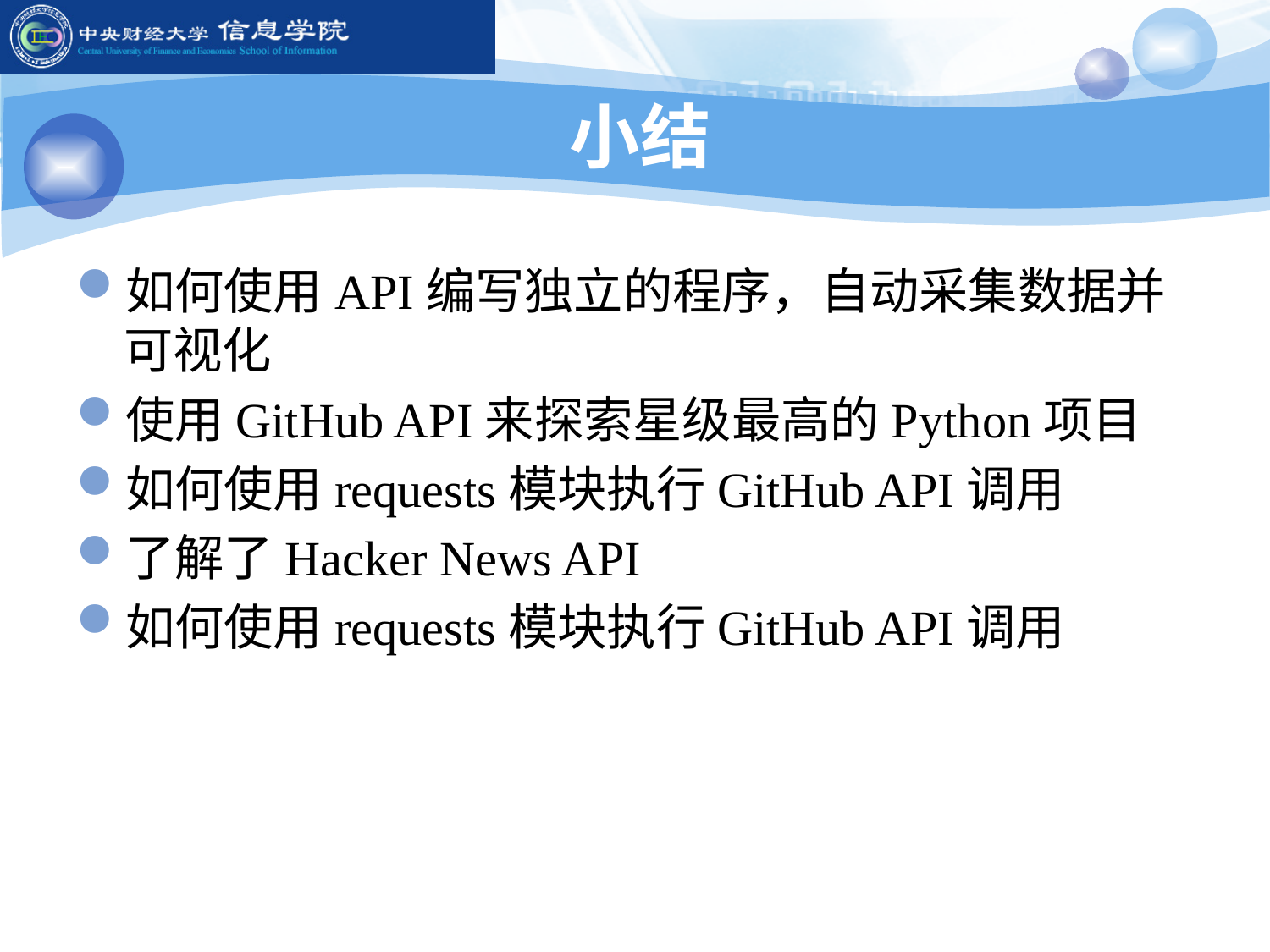

# 小结
如何使用API编写独立的程序，自动采集数据并可视化
使用GitHub API来探索星级最高的Python项目
如何使用requests模块执行GitHub API调用
了解了Hacker News API
如何使用requests模块执行GitHub API调用